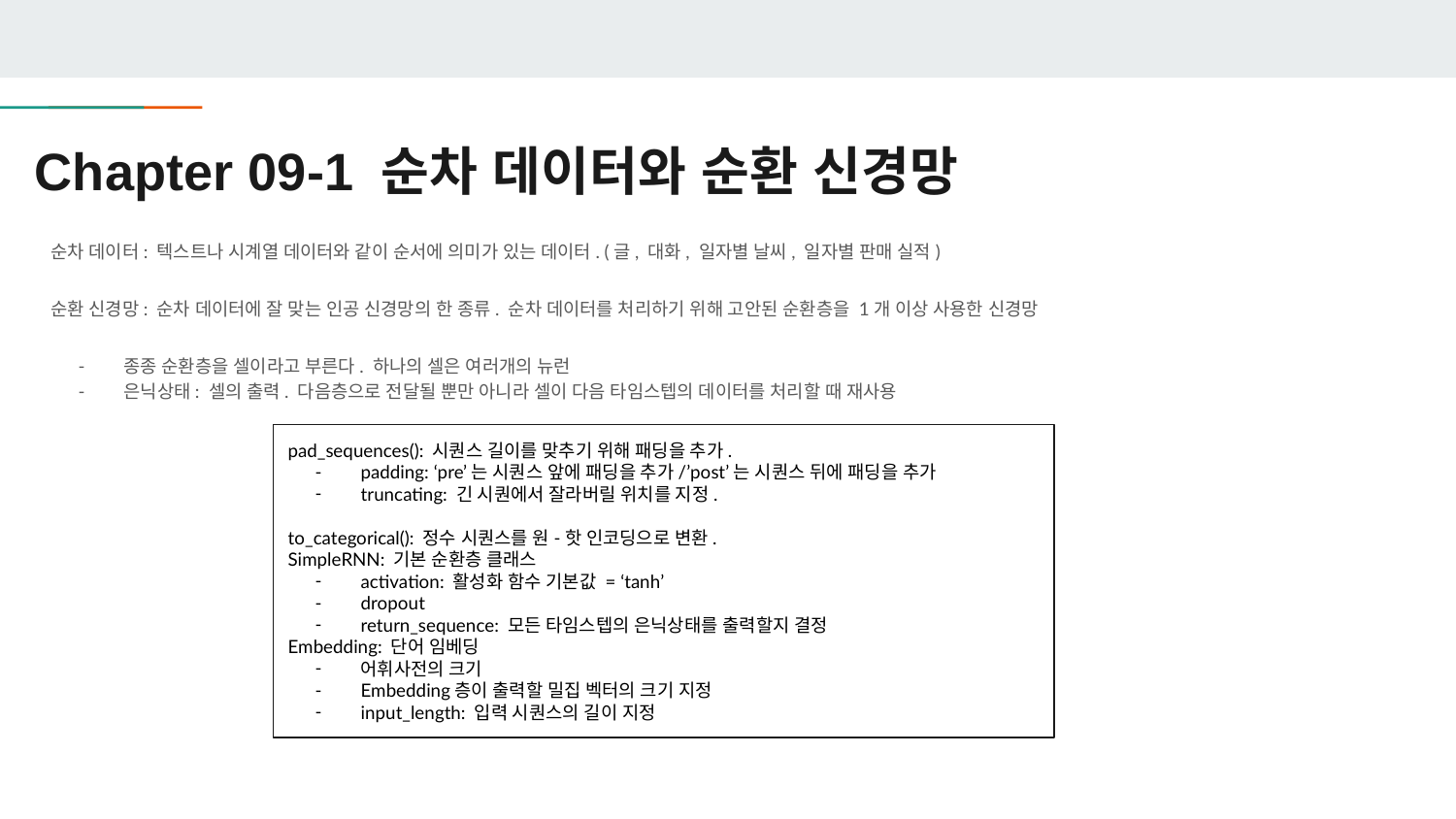

# Chapter 09-1 순차 데이터와 순환 신경망
순차 데이터: 텍스트나 시계열 데이터와 같이 순서에 의미가 있는 데이터. (글, 대화, 일자별 날씨, 일자별 판매 실적)
순환 신경망: 순차 데이터에 잘 맞는 인공 신경망의 한 종류. 순차 데이터를 처리하기 위해 고안된 순환층을 1개 이상 사용한 신경망
종종 순환층을 셀이라고 부른다. 하나의 셀은 여러개의 뉴런
은닉상태: 셀의 출력. 다음층으로 전달될 뿐만 아니라 셀이 다음 타임스텝의 데이터를 처리할 때 재사용

pad_sequences(): 시퀀스 길이를 맞추기 위해 패딩을 추가.
padding: ‘pre’는 시퀀스 앞에 패딩을 추가/’post’는 시퀀스 뒤에 패딩을 추가
truncating: 긴 시퀀에서 잘라버릴 위치를 지정.

to_categorical(): 정수 시퀀스를 원-핫 인코딩으로 변환.
SimpleRNN: 기본 순환층 클래스
activation: 활성화 함수 기본값 = ‘tanh’
dropout
return_sequence: 모든 타임스텝의 은닉상태를 출력할지 결정
Embedding: 단어 임베딩
어휘사전의 크기
Embedding층이 출력할 밀집 벡터의 크기 지정
input_length: 입력 시퀀스의 길이 지정